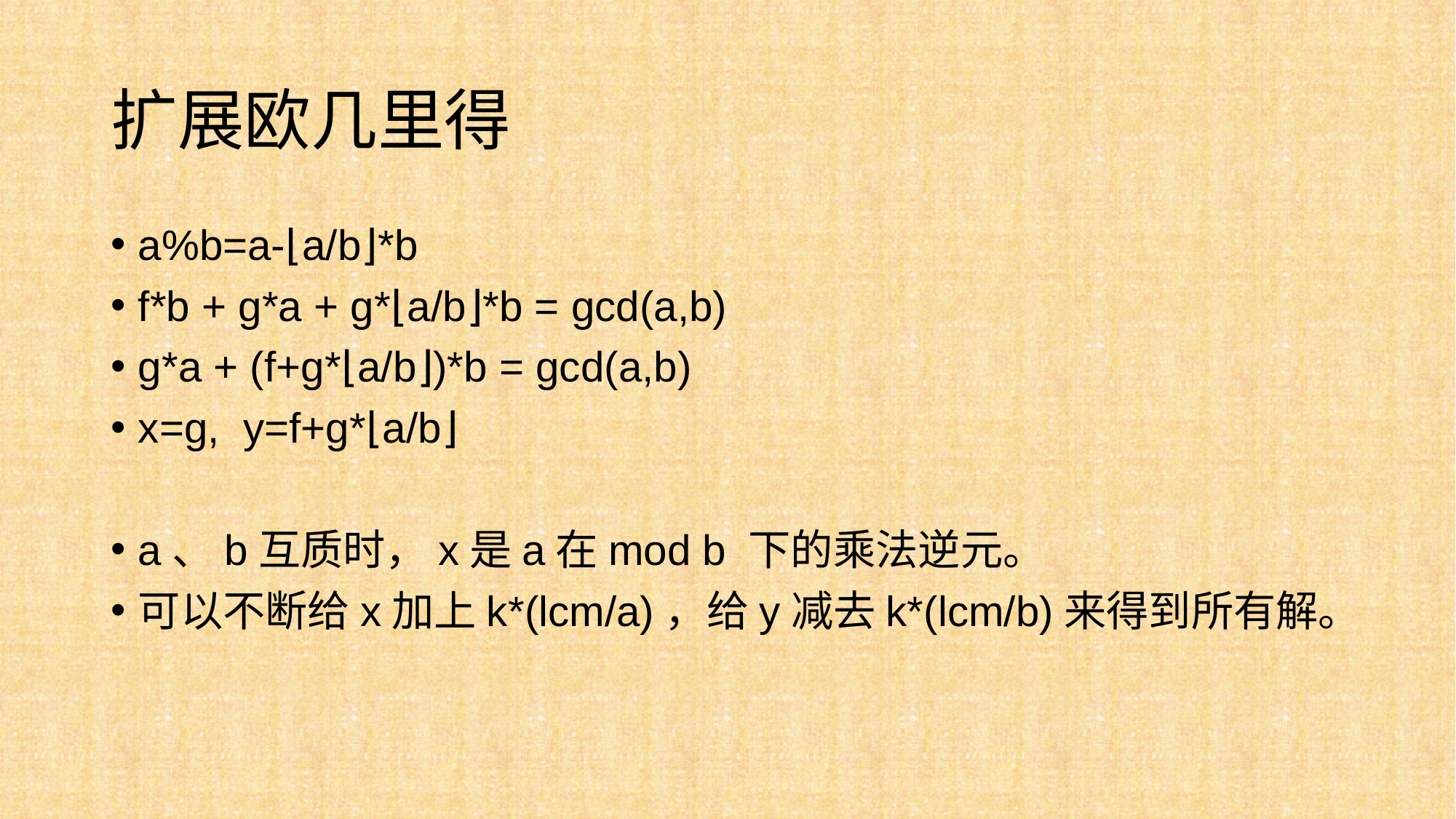

# 扩展欧几里得
a%b=a-⌊a/b⌋*b
f*b + g*a + g*⌊a/b⌋*b = gcd(a,b)
g*a + (f+g*⌊a/b⌋)*b = gcd(a,b)
x=g,  y=f+g*⌊a/b⌋

a、b互质时，x是a在mod b 下的乘法逆元。
可以不断给x加上k*(lcm/a)，给y减去k*(lcm/b)来得到所有解。